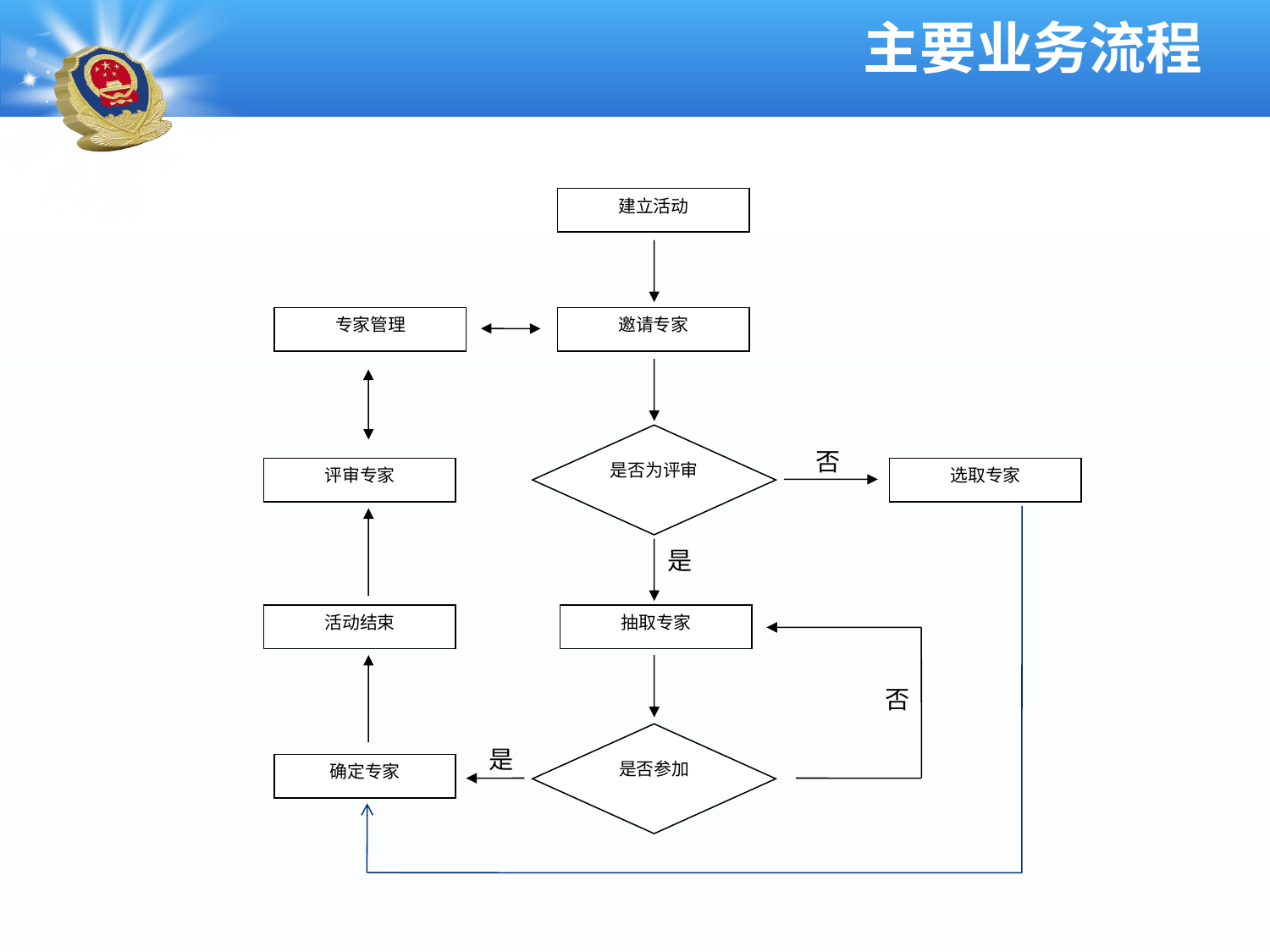

主要业务流程
建立活动

专家管理
邀请专家

是否为评审
评审专家
选取专家

活动结束
抽取专家

是否参加
确定专家

否
是
否
是